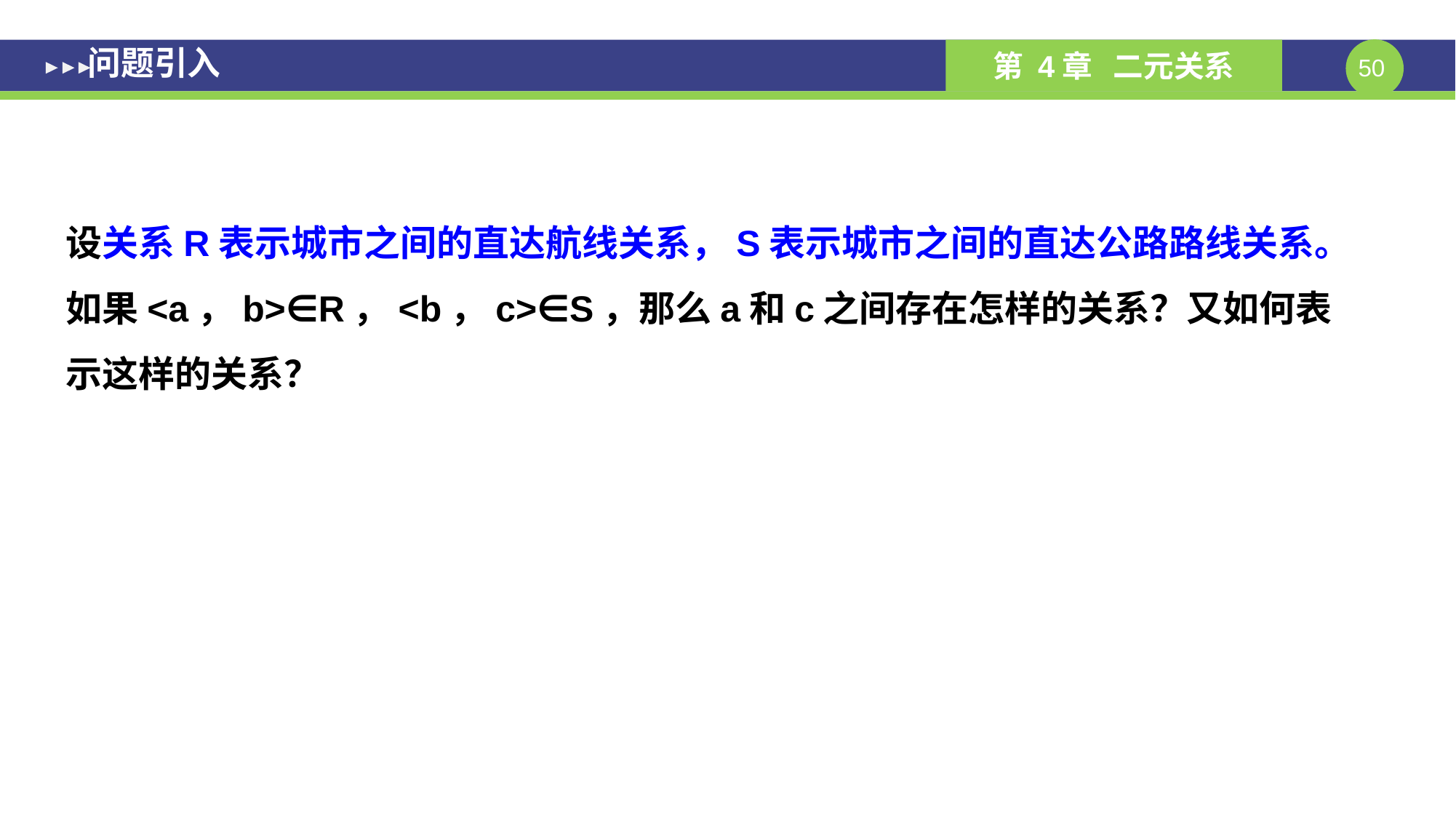

# 问题引入
设关系R表示城市之间的直达航线关系，S表示城市之间的直达公路路线关系。如果<a，b>∈R，<b，c>∈S，那么a和c之间存在怎样的关系？又如何表示这样的关系？